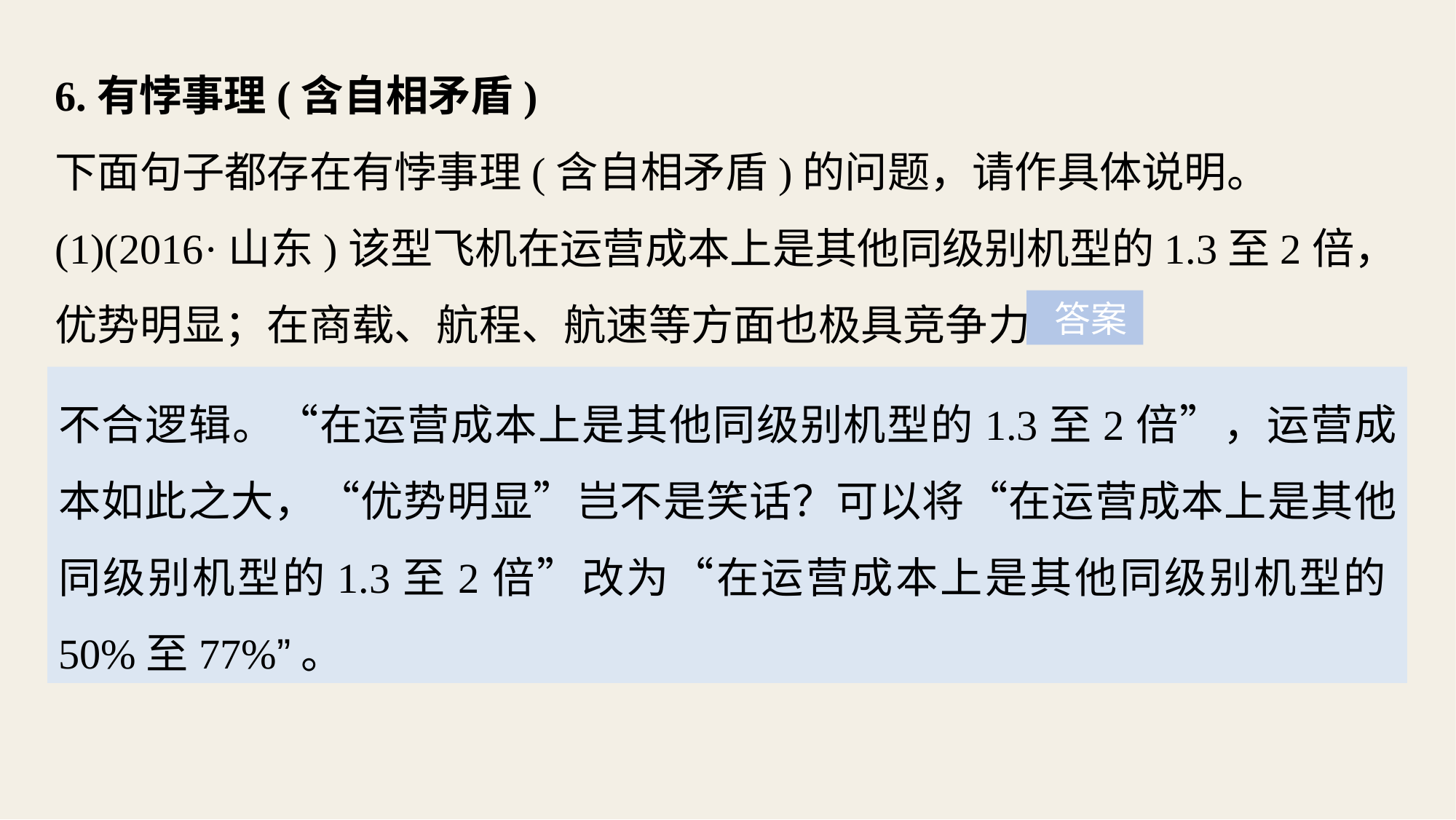

6.有悖事理(含自相矛盾)
下面句子都存在有悖事理(含自相矛盾)的问题，请作具体说明。
(1)(2016·山东)该型飞机在运营成本上是其他同级别机型的1.3至2倍，优势明显；在商载、航程、航速等方面也极具竞争力。
 答案
不合逻辑。“在运营成本上是其他同级别机型的1.3至2倍”，运营成本如此之大，“优势明显”岂不是笑话？可以将“在运营成本上是其他同级别机型的1.3至2倍”改为“在运营成本上是其他同级别机型的50%至77%”。